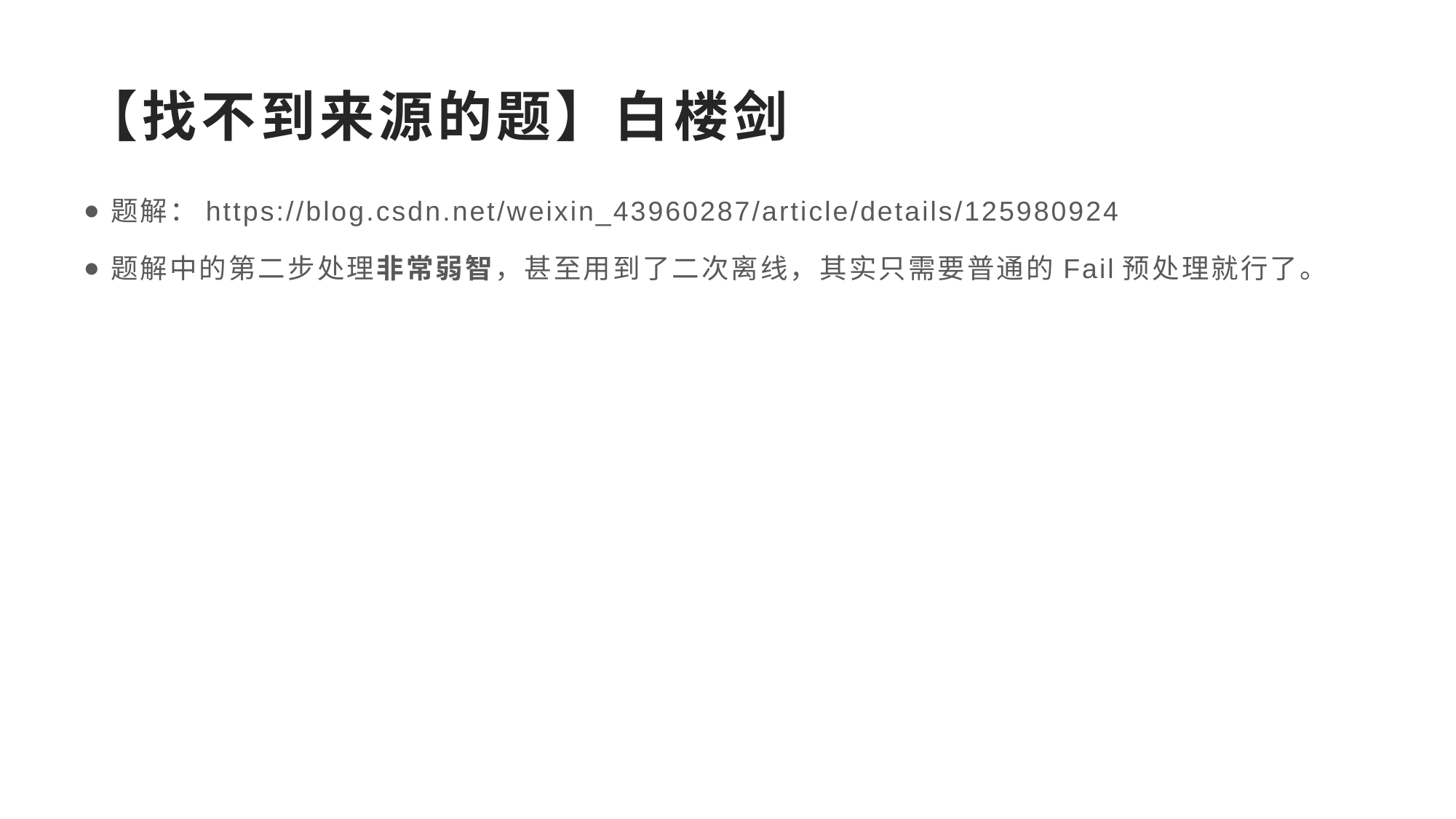

# 【找不到来源的题】白楼剑
题解：https://blog.csdn.net/weixin_43960287/article/details/125980924
题解中的第二步处理非常弱智，甚至用到了二次离线，其实只需要普通的Fail预处理就行了。